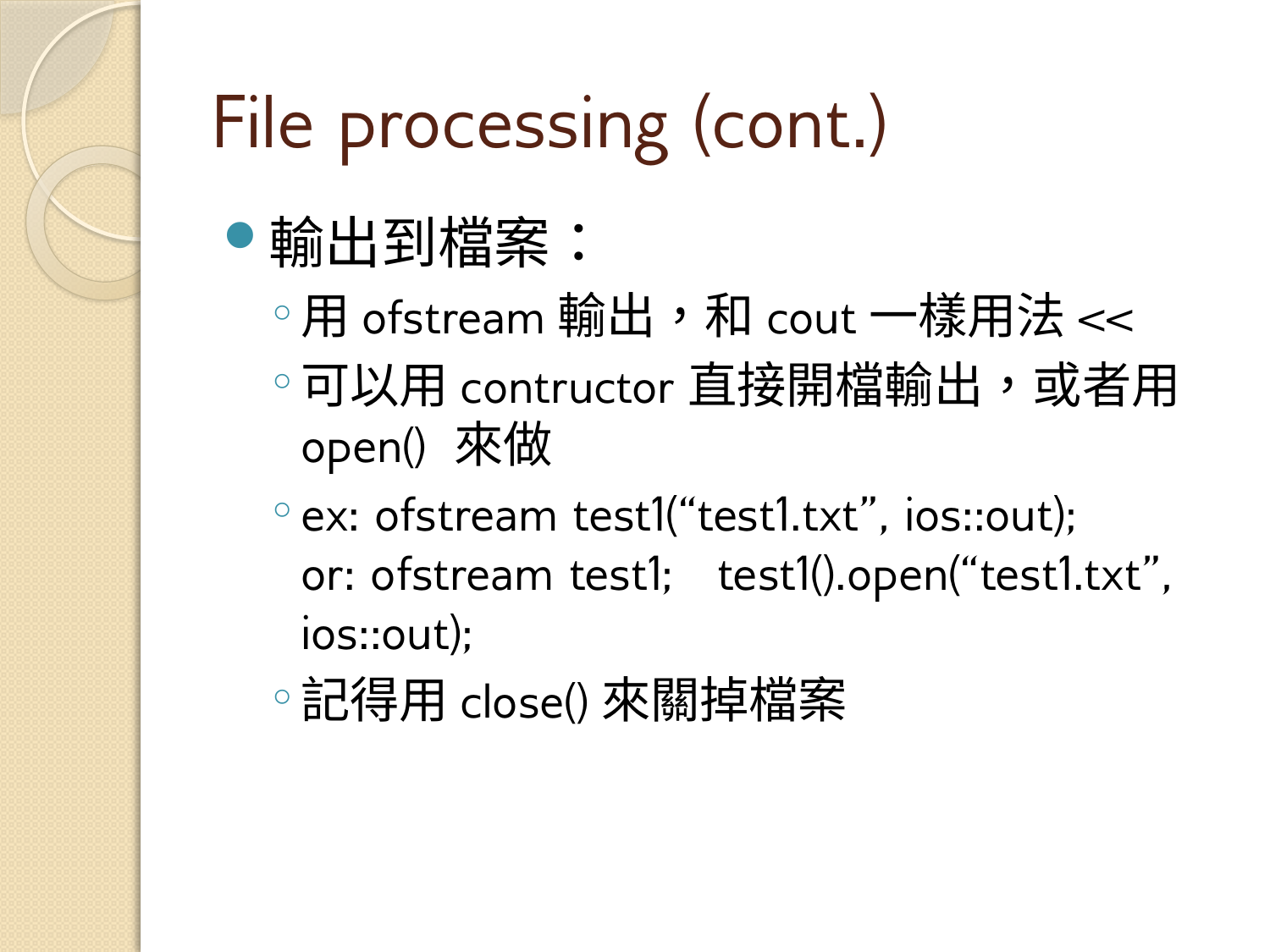

# File processing (cont.)
輸出到檔案：
用ofstream輸出，和cout一樣用法<<
可以用contructor直接開檔輸出，或者用open() 來做
ex: ofstream test1(“test1.txt”, ios::out);
or: ofstream test1;   test1().open(“test1.txt”, ios::out);
記得用close()來關掉檔案